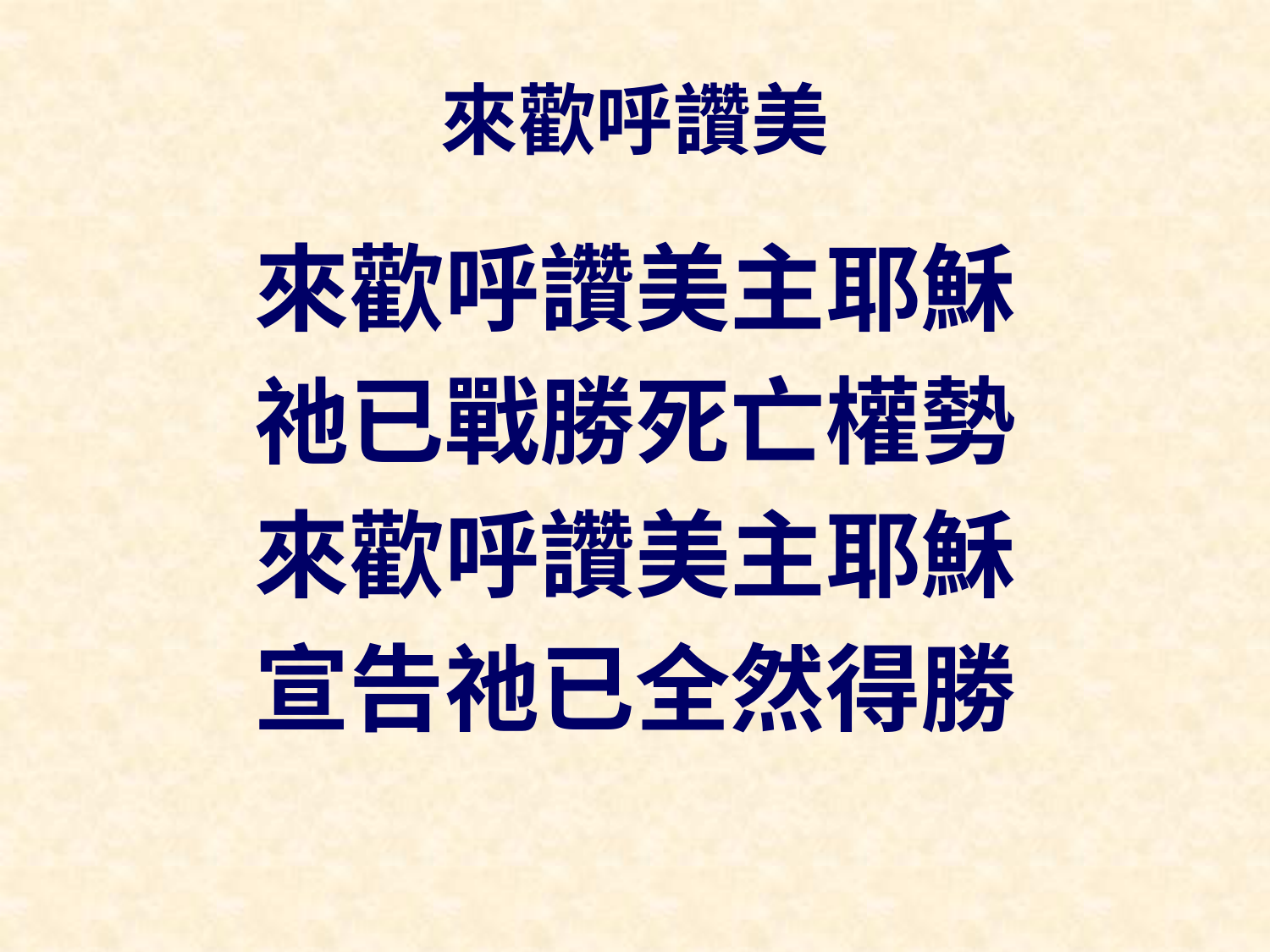

# 來歡呼讚美
來歡呼讚美主耶穌
祂已戰勝死亡權勢
來歡呼讚美主耶穌
宣告祂已全然得勝